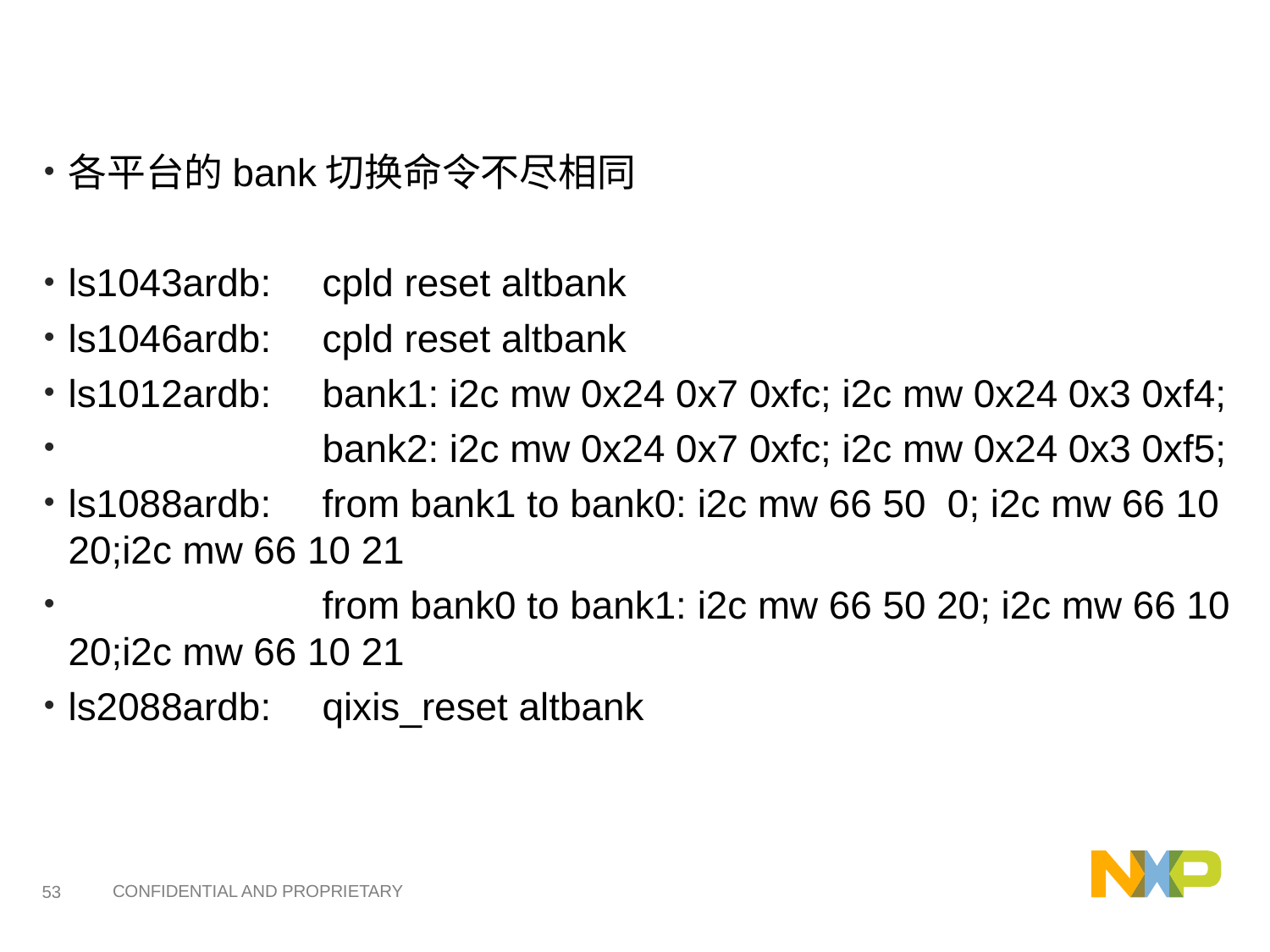

#
各平台的bank切换命令不尽相同

ls1043ardb:	cpld reset altbank
ls1046ardb:	cpld reset altbank
ls1012ardb:	bank1: i2c mw 0x24 0x7 0xfc; i2c mw 0x24 0x3 0xf4;
		bank2: i2c mw 0x24 0x7 0xfc; i2c mw 0x24 0x3 0xf5;
ls1088ardb:	from bank1 to bank0: i2c mw 66 50  0; i2c mw 66 10 20;i2c mw 66 10 21
		from bank0 to bank1: i2c mw 66 50 20; i2c mw 66 10 20;i2c mw 66 10 21
ls2088ardb:	qixis_reset altbank